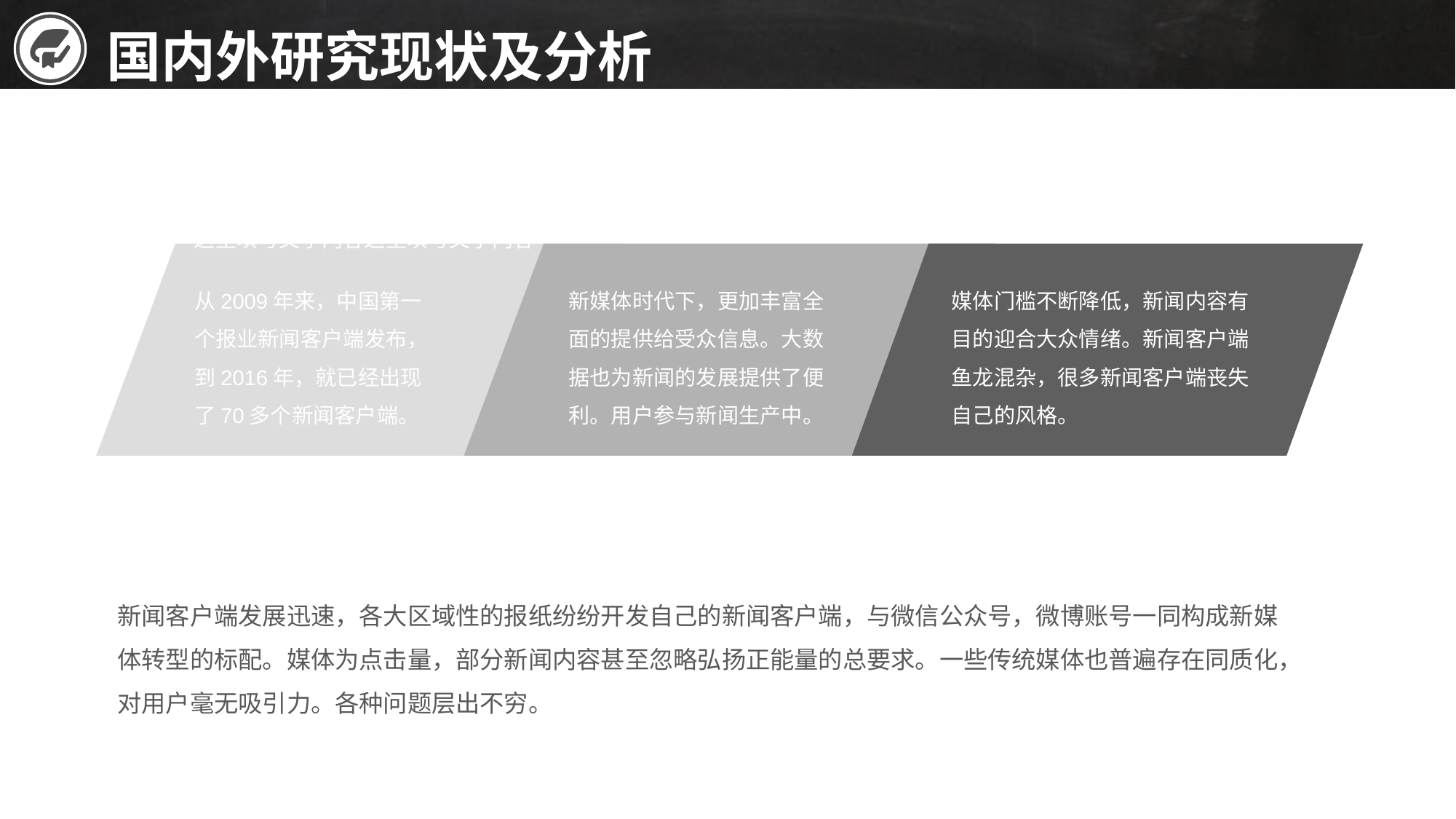

国内外研究现状及分析

这里填写文字内容这里填写文字内容

从2009年来，中国第一个报业新闻客户端发布，到2016年，就已经出现了70多个新闻客户端。
新媒体时代下，更加丰富全面的提供给受众信息。大数据也为新闻的发展提供了便利。用户参与新闻生产中。
媒体门槛不断降低，新闻内容有目的迎合大众情绪。新闻客户端鱼龙混杂，很多新闻客户端丧失自己的风格。
新闻客户端发展迅速，各大区域性的报纸纷纷开发自己的新闻客户端，与微信公众号，微博账号一同构成新媒体转型的标配。媒体为点击量，部分新闻内容甚至忽略弘扬正能量的总要求。一些传统媒体也普遍存在同质化，对用户毫无吸引力。各种问题层出不穷。